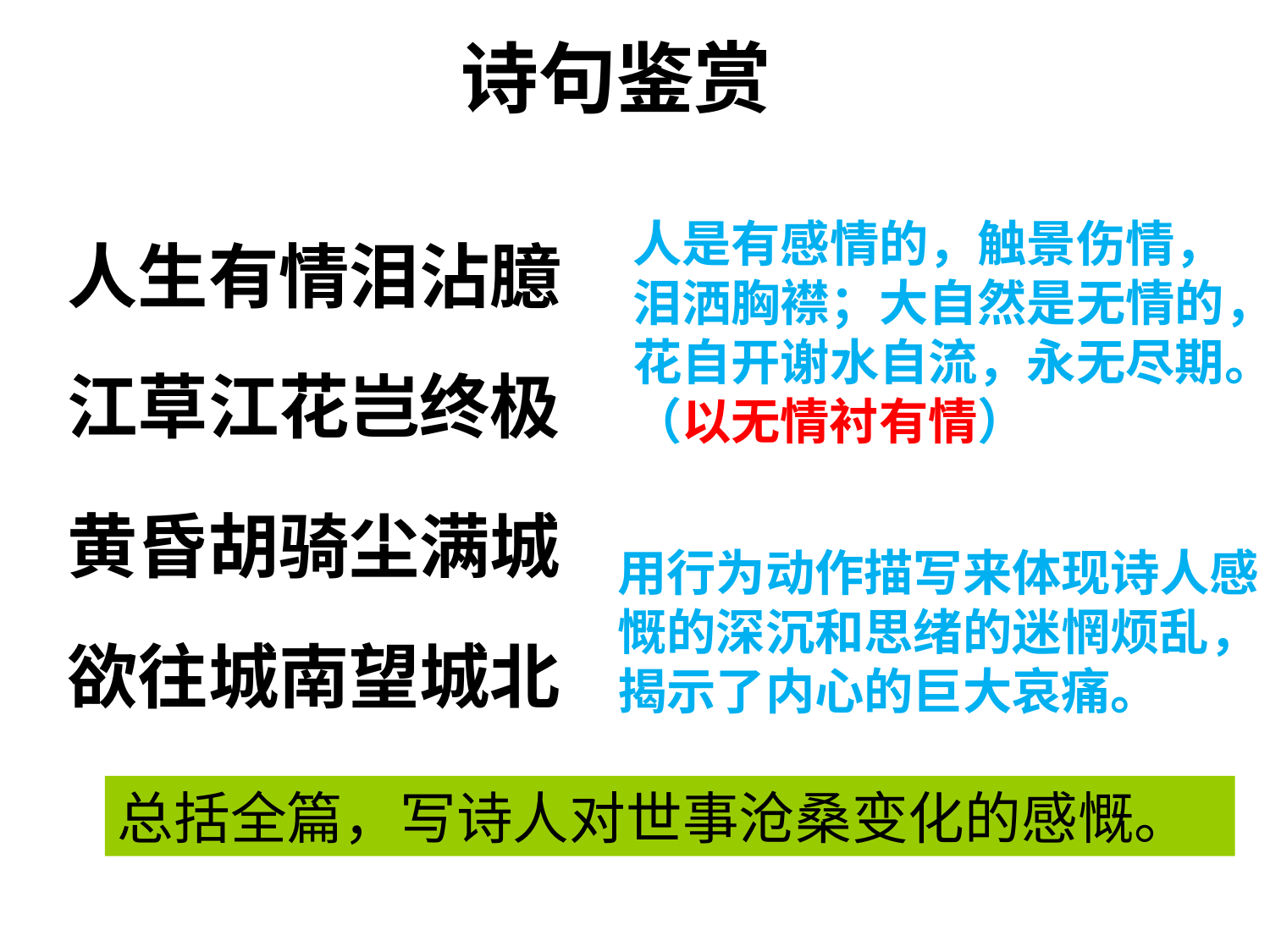

# 诗句鉴赏
人是有感情的，触景伤情，泪洒胸襟；大自然是无情的，花自开谢水自流，永无尽期。（以无情衬有情）
人生有情泪沾臆
江草江花岂终极
黄昏胡骑尘满城
用行为动作描写来体现诗人感慨的深沉和思绪的迷惘烦乱，揭示了内心的巨大哀痛。
欲往城南望城北
总括全篇，写诗人对世事沧桑变化的感慨。